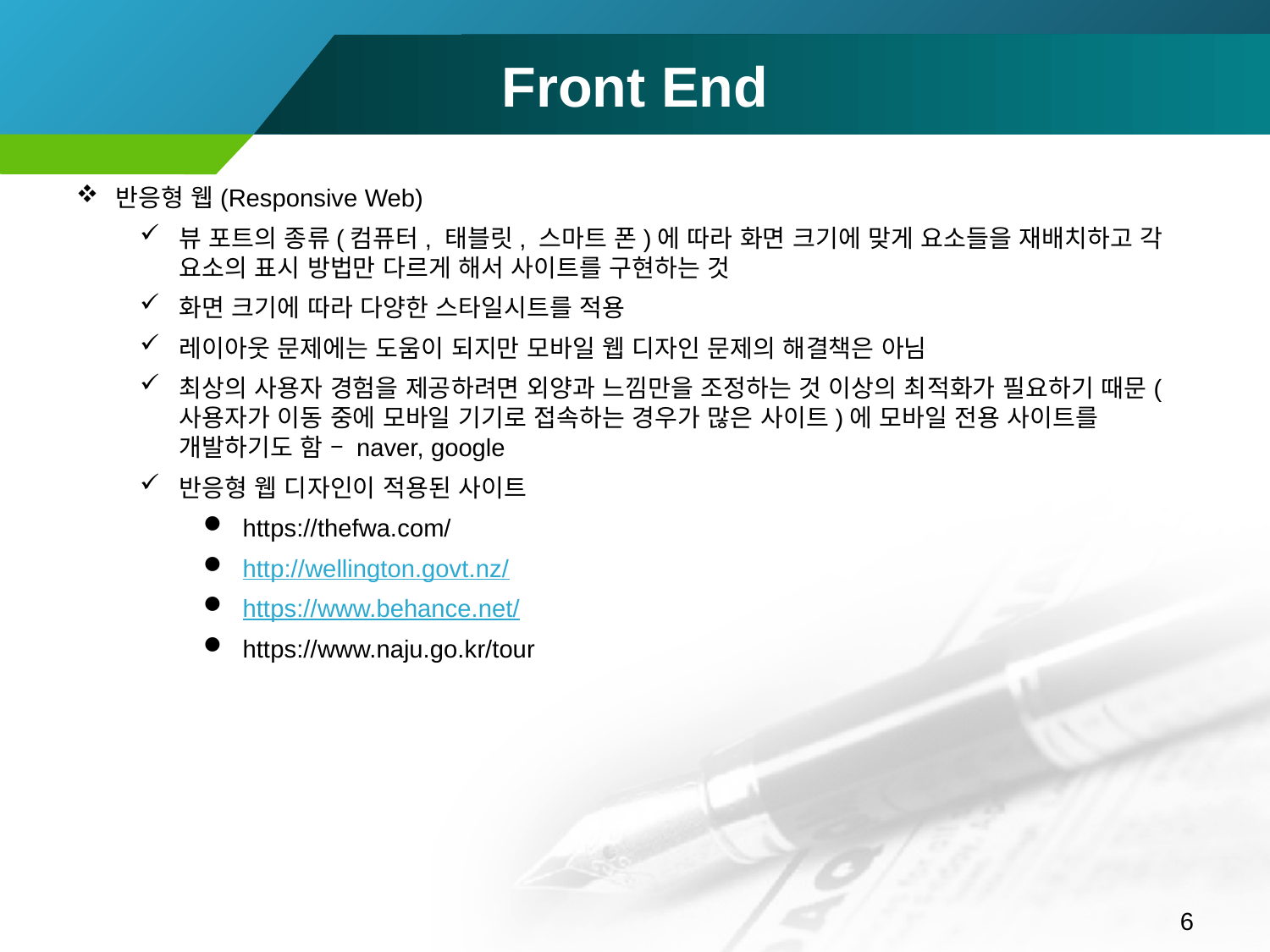

# Front End
반응형 웹(Responsive Web)
뷰 포트의 종류(컴퓨터, 태블릿, 스마트 폰)에 따라 화면 크기에 맞게 요소들을 재배치하고 각 요소의 표시 방법만 다르게 해서 사이트를 구현하는 것
화면 크기에 따라 다양한 스타일시트를 적용
레이아웃 문제에는 도움이 되지만 모바일 웹 디자인 문제의 해결책은 아님
최상의 사용자 경험을 제공하려면 외양과 느낌만을 조정하는 것 이상의 최적화가 필요하기 때문(사용자가 이동 중에 모바일 기기로 접속하는 경우가 많은 사이트)에 모바일 전용 사이트를 개발하기도 함 – naver, google
반응형 웹 디자인이 적용된 사이트
https://thefwa.com/
http://wellington.govt.nz/
https://www.behance.net/
https://www.naju.go.kr/tour
6